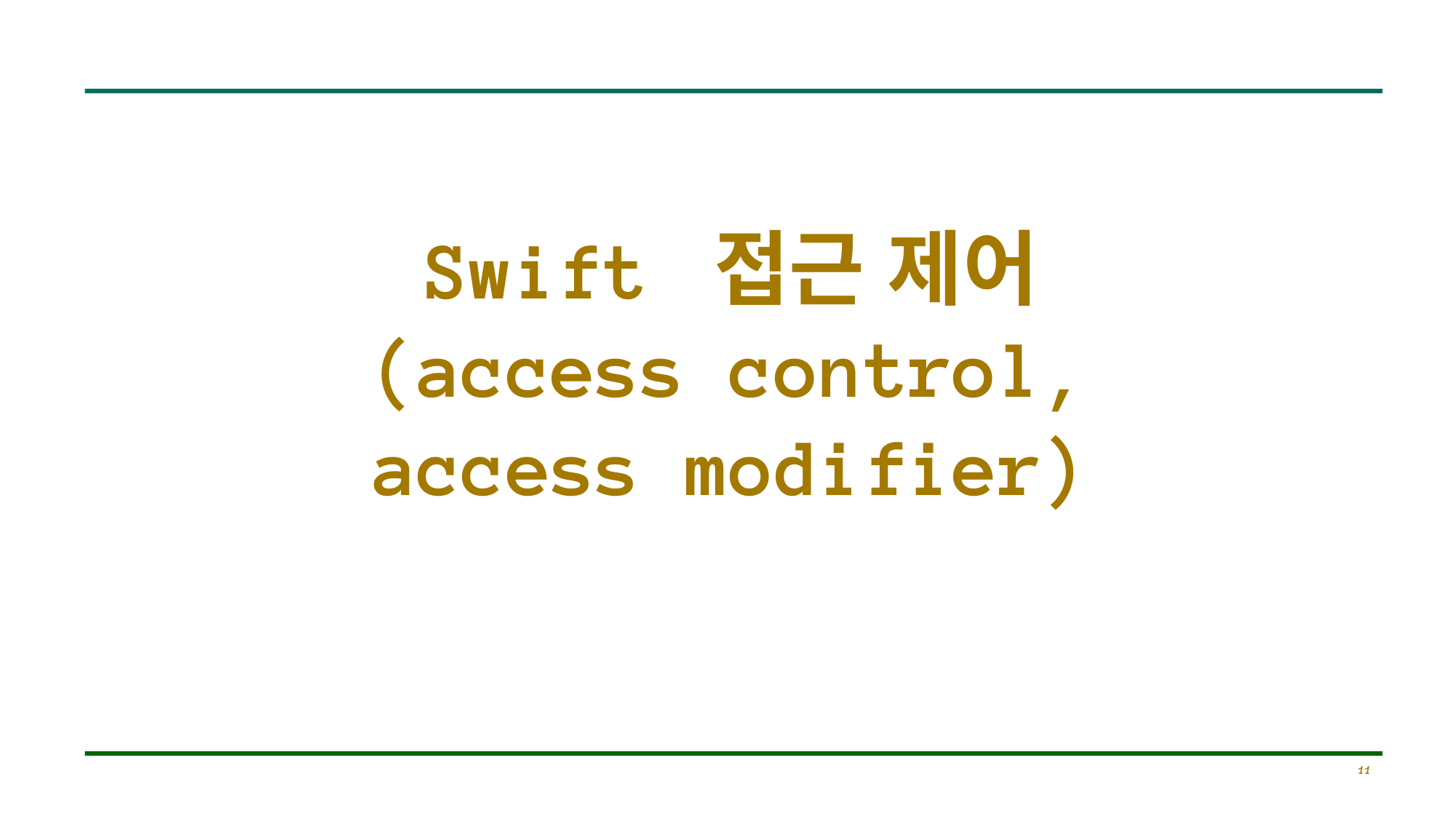

# Swift 접근 제어 (access control, access modifier)